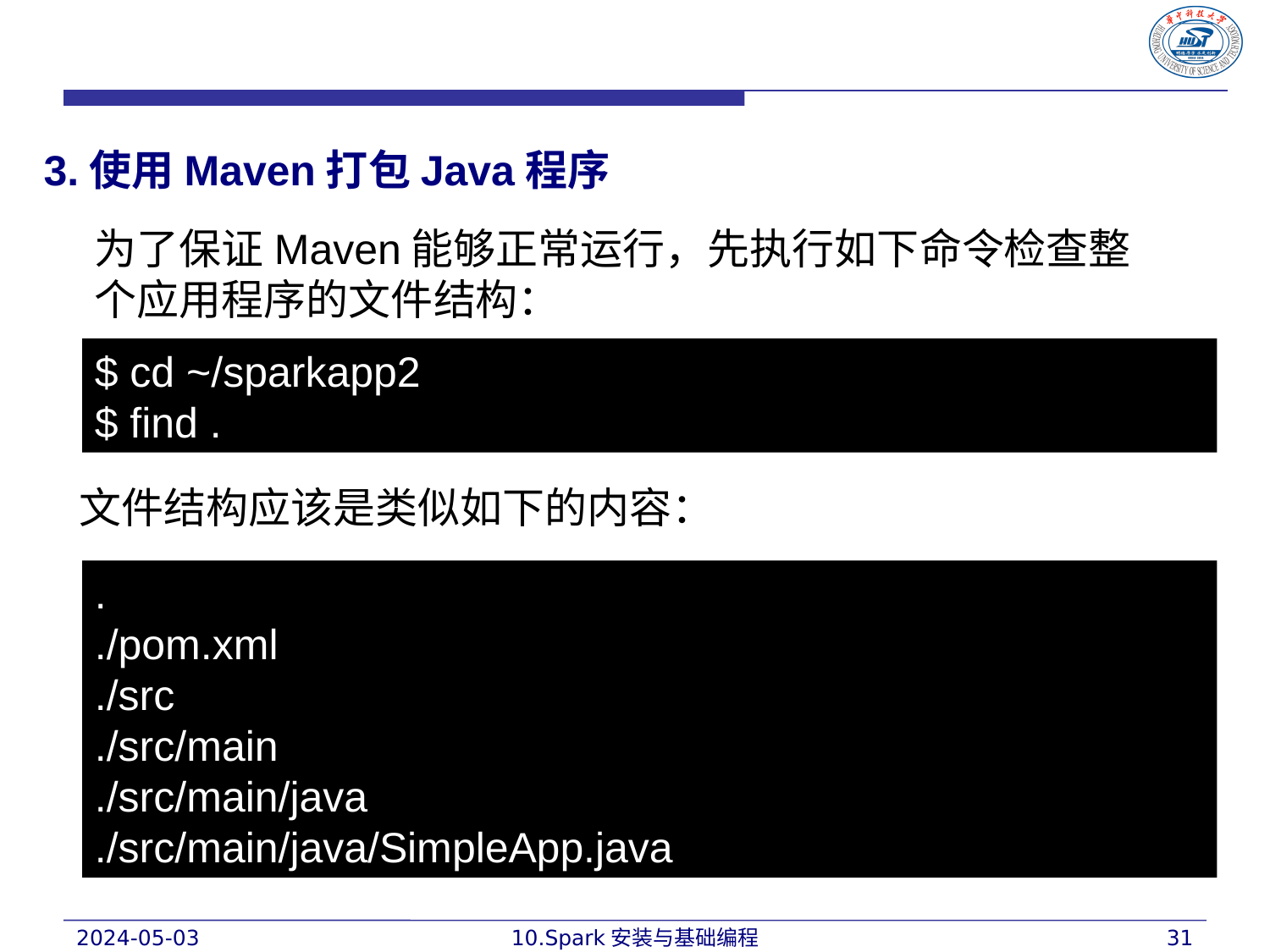

3.使用Maven打包Java程序
为了保证Maven能够正常运行，先执行如下命令检查整个应用程序的文件结构：
$ cd ~/sparkapp2
$ find .
文件结构应该是类似如下的内容：
.
./pom.xml
./src
./src/main
./src/main/java
./src/main/java/SimpleApp.java
2024-05-03
10.Spark安装与基础编程
31